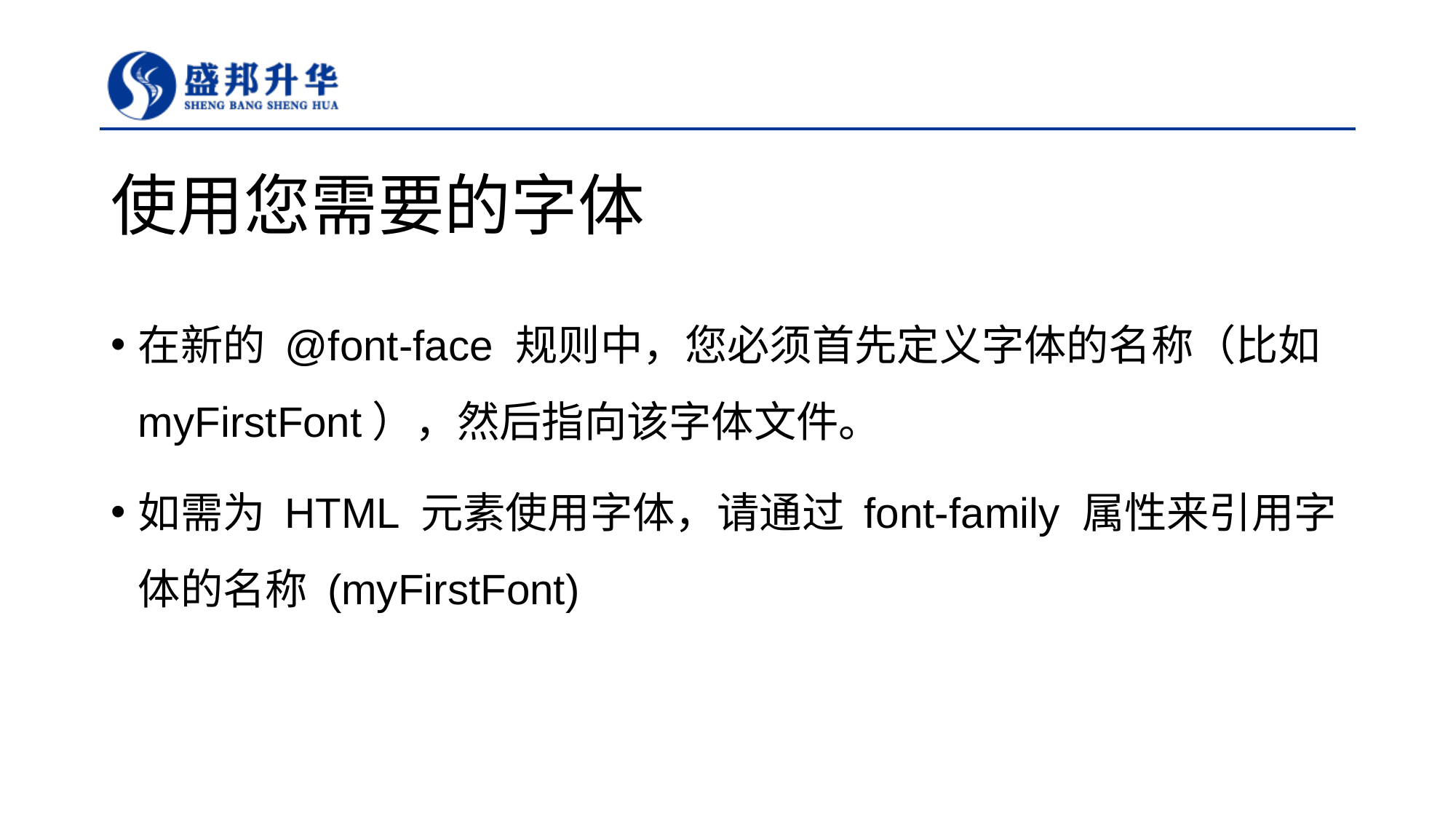

# 使用您需要的字体
在新的 @font-face 规则中，您必须首先定义字体的名称（比如 myFirstFont），然后指向该字体文件。
如需为 HTML 元素使用字体，请通过 font-family 属性来引用字体的名称 (myFirstFont)